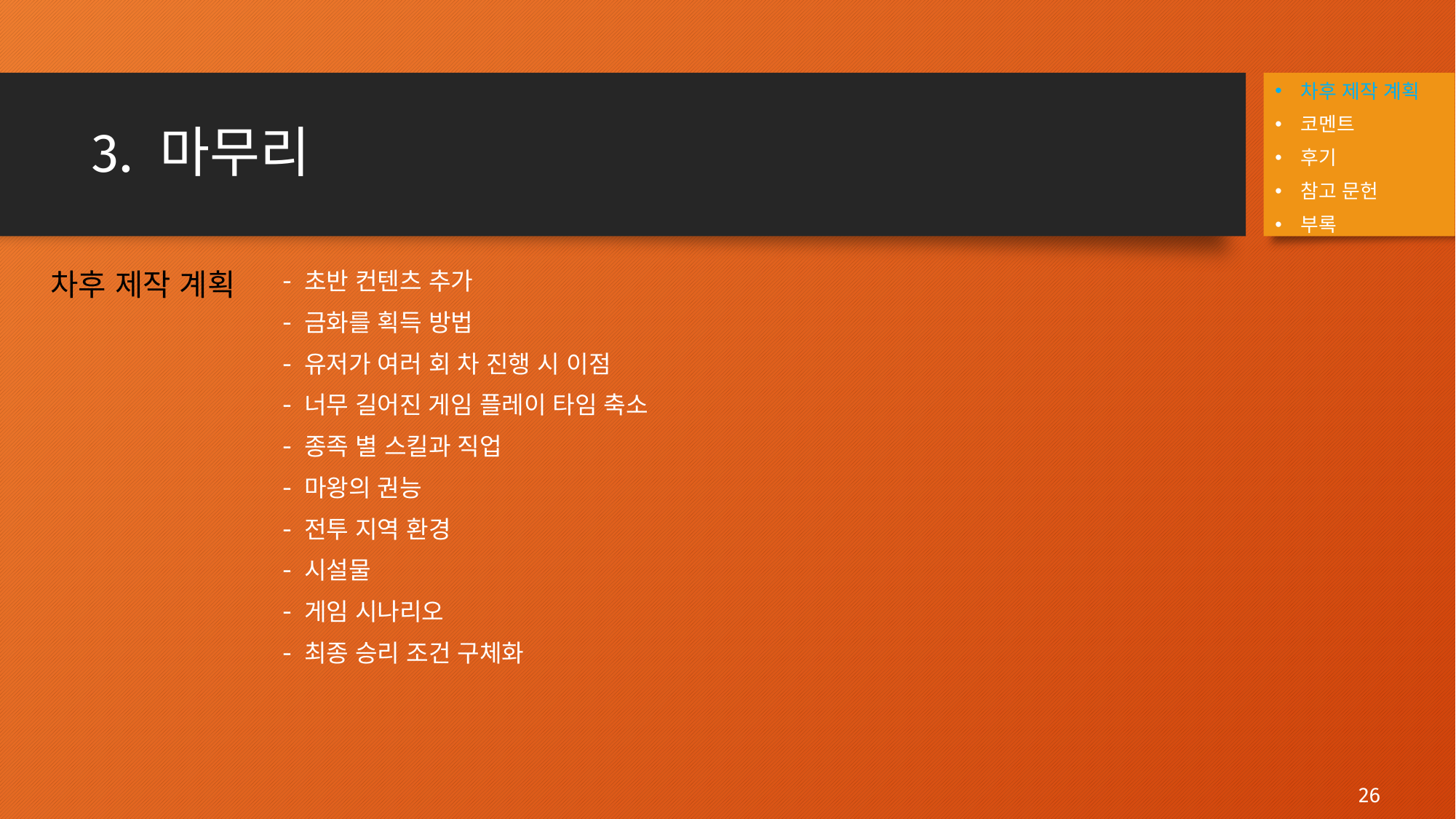

차후 제작 계획
코멘트
후기
참고 문헌
부록
# 3. 마무리
 - 초반 컨텐츠 추가
 - 금화를 획득 방법
 - 유저가 여러 회 차 진행 시 이점
 - 너무 길어진 게임 플레이 타임 축소
 - 종족 별 스킬과 직업
 - 마왕의 권능
 - 전투 지역 환경
 - 시설물
 - 게임 시나리오
 - 최종 승리 조건 구체화
차후 제작 계획
26